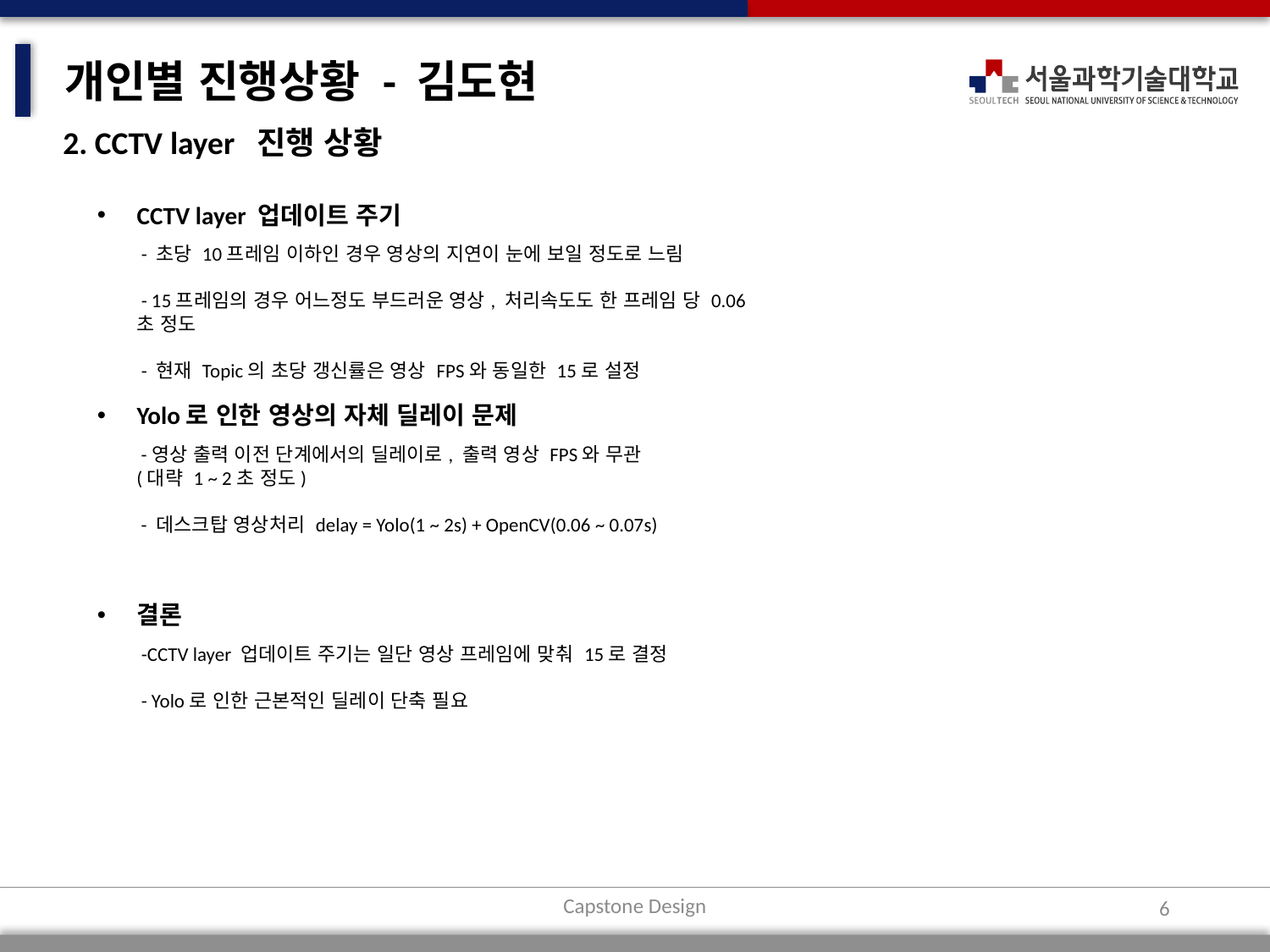

개인별 진행상황 - 김도현

2. CCTV layer  진행 상황
CCTV layer 업데이트 주기
 - 초당 10프레임 이하인 경우 영상의 지연이 눈에 보일 정도로 느림

 - 15프레임의 경우 어느정도 부드러운 영상, 처리속도도 한 프레임 당 0.06초 정도

 - 현재 Topic의 초당 갱신률은 영상 FPS와 동일한 15로 설정
Yolo로 인한 영상의 자체 딜레이 문제
 -영상 출력 이전 단계에서의 딜레이로, 출력 영상 FPS와 무관(대략 1 ~ 2초 정도)

 - 데스크탑 영상처리 delay = Yolo(1 ~ 2s) + OpenCV(0.06 ~ 0.07s)
결론
 -CCTV layer 업데이트 주기는 일단 영상 프레임에 맞춰 15로 결정

 - Yolo로 인한 근본적인 딜레이 단축 필요
Capstone Design
6